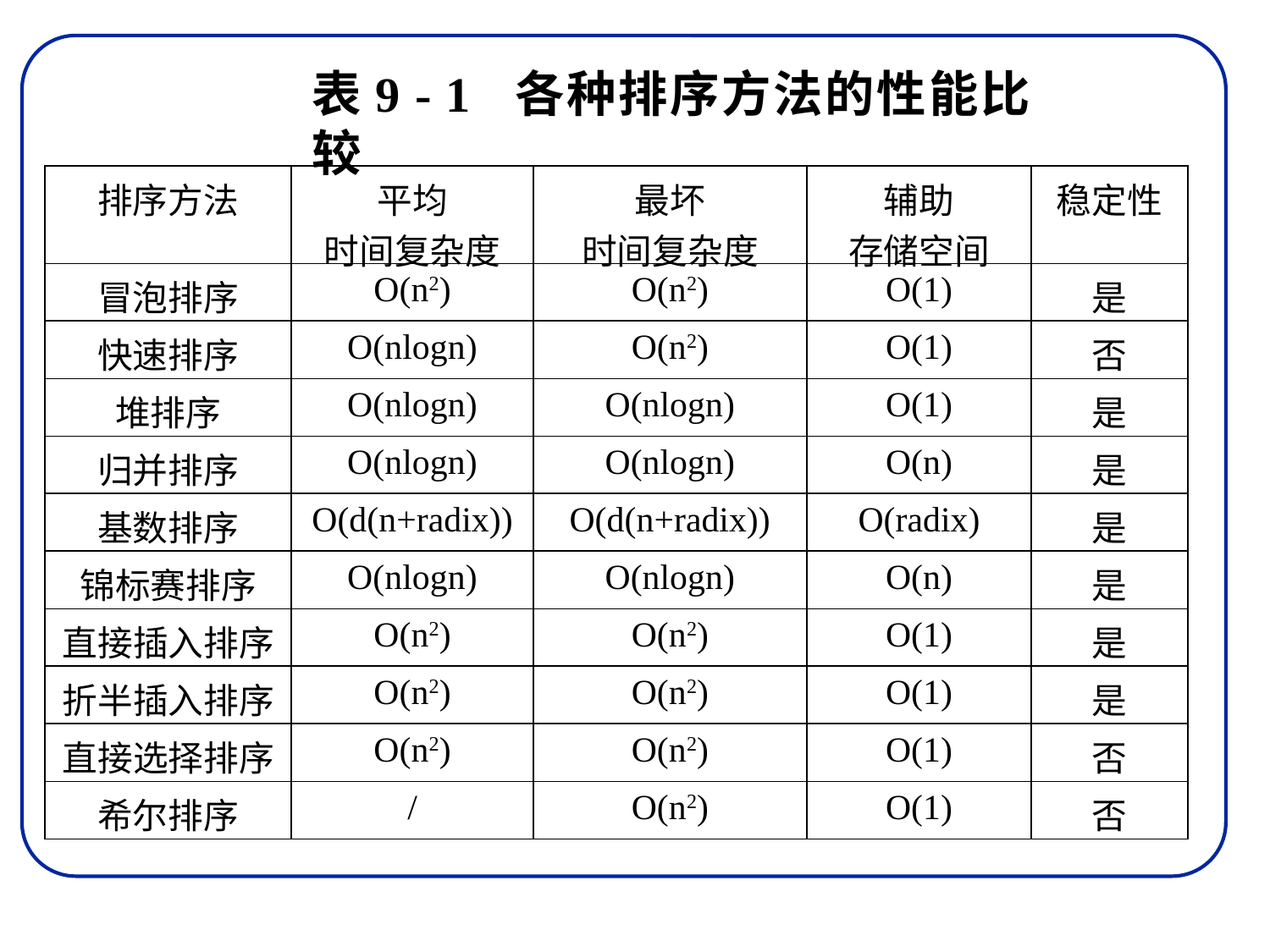

表9 - 1  各种排序方法的性能比较
| 排序方法 | 平均 时间复杂度 | 最坏 时间复杂度 | 辅助 存储空间 | 稳定性 |
| --- | --- | --- | --- | --- |
| 冒泡排序 | O(n2) | O(n2) | O(1) | 是 |
| 快速排序 | O(nlogn) | O(n2) | O(1) | 否 |
| 堆排序 | O(nlogn) | O(nlogn) | O(1) | 是 |
| 归并排序 | O(nlogn) | O(nlogn) | O(n) | 是 |
| 基数排序 | O(d(n+radix)) | O(d(n+radix)) | O(radix) | 是 |
| 锦标赛排序 | O(nlogn) | O(nlogn) | O(n) | 是 |
| 直接插入排序 | O(n2) | O(n2) | O(1) | 是 |
| 折半插入排序 | O(n2) | O(n2) | O(1) | 是 |
| 直接选择排序 | O(n2) | O(n2) | O(1) | 否 |
| 希尔排序 | / | O(n2) | O(1) | 否 |